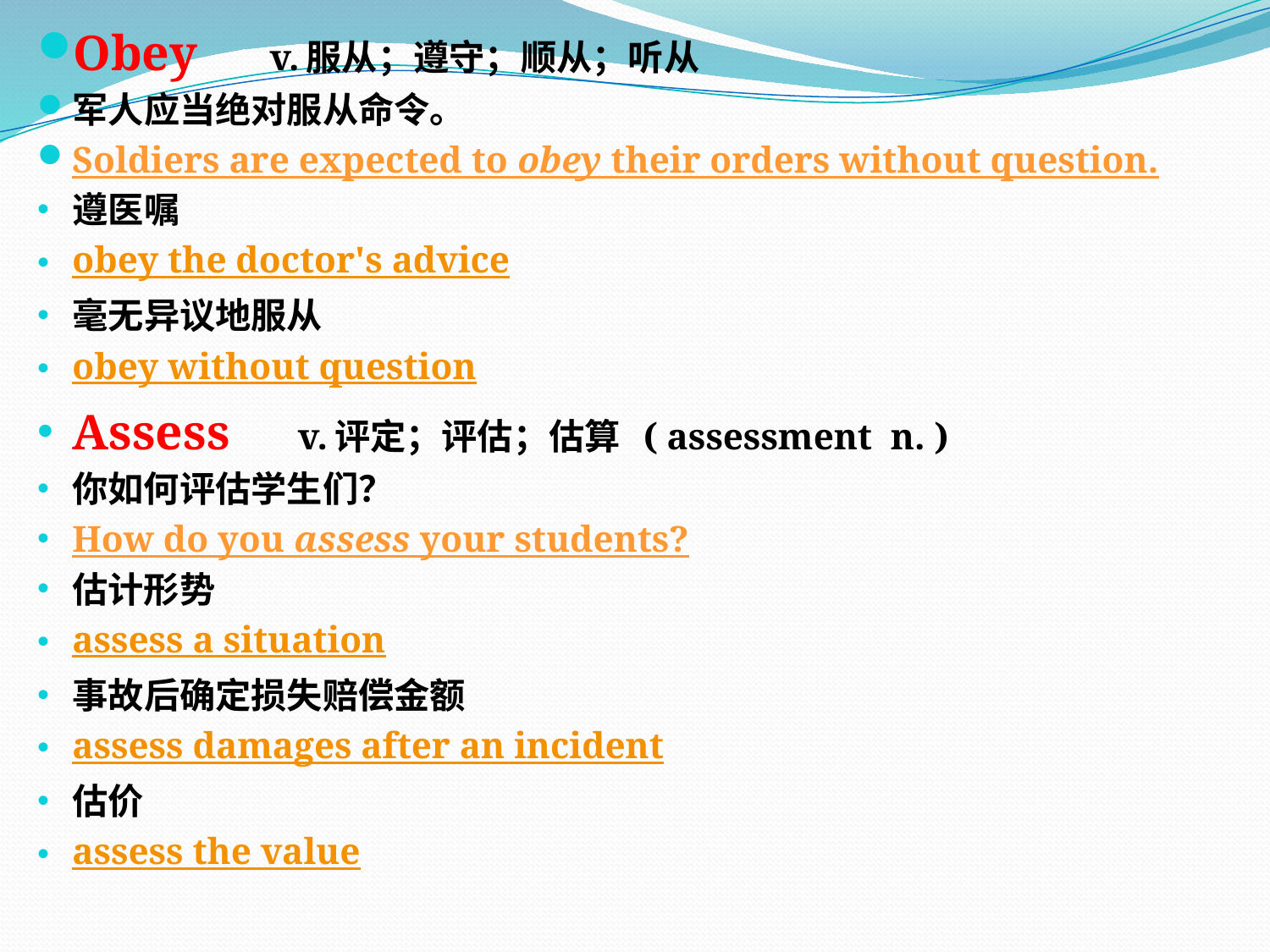

Obey 　 v.服从；遵守；顺从；听从
军人应当绝对服从命令。
Soldiers are expected to obey their orders without question.
遵医嘱
obey the doctor's advice
毫无异议地服从
obey without question
Assess  　v.评定；评估；估算  ( assessment  n. )
你如何评估学生们？
How do you assess your students?
估计形势
assess a situation
事故后确定损失赔偿金额
assess damages after an incident
估价
assess the value